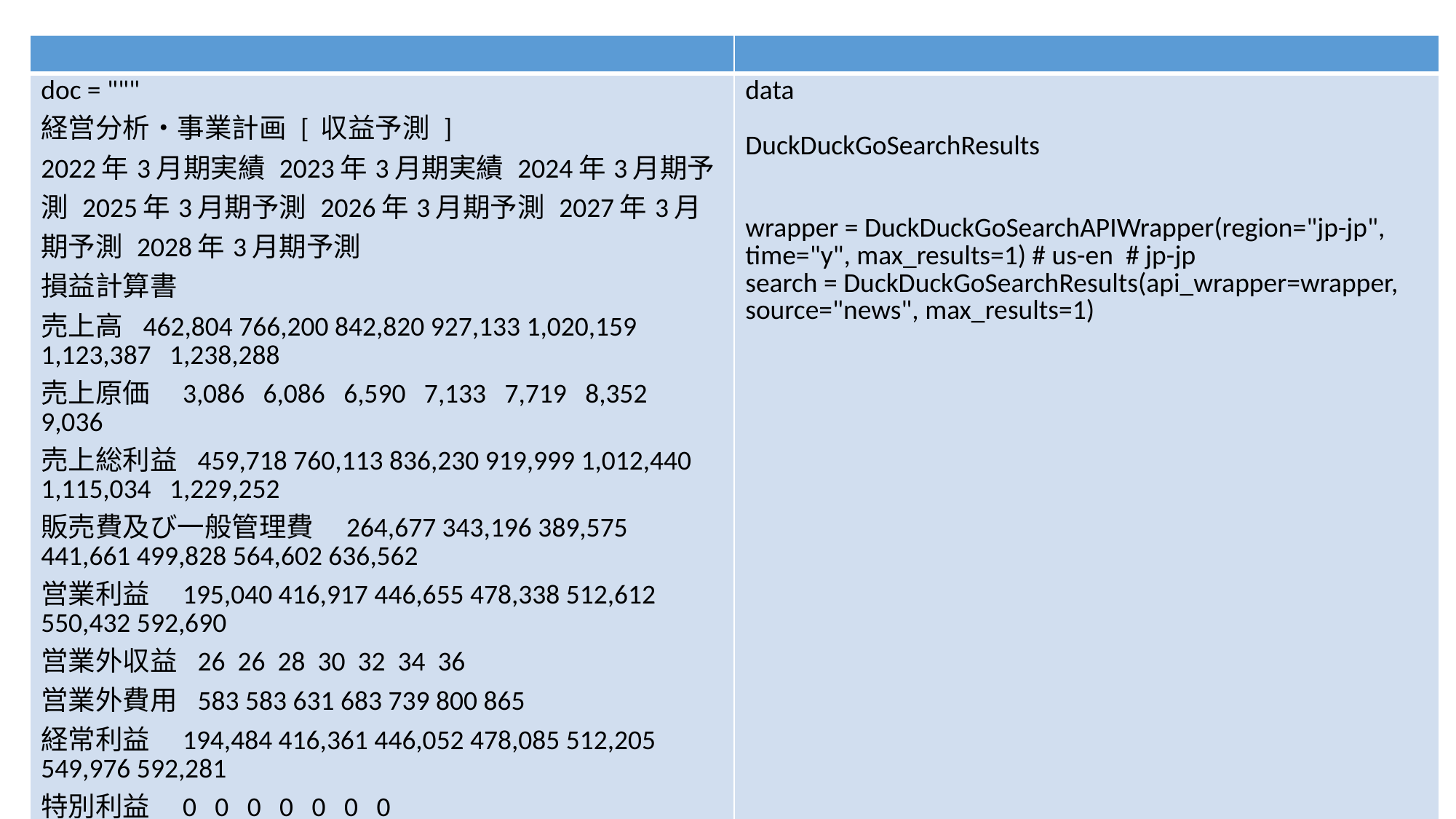

|  |  |
| --- | --- |
| doc = """ 経営分析・事業計画 [ 収益予測 ] 2022年3月期実績 2023年3月期実績 2024年3月期予測 2025年3月期予測 2026年3月期予測 2027年3月期予測 2028年3月期予測 損益計算書 売上高 462,804 766,200 842,820 927,133 1,020,159 1,123,387 1,238,288 売上原価 3,086 6,086 6,590 7,133 7,719 8,352 9,036 売上総利益 459,718 760,113 836,230 919,999 1,012,440 1,115,034 1,229,252 販売費及び一般管理費 264,677 343,196 389,575 441,661 499,828 564,602 636,562 営業利益 195,040 416,917 446,655 478,338 512,612 550,432 592,690 営業外収益 26 26 28 30 32 34 36 営業外費用 583 583 631 683 739 800 865 経常利益 194,484 416,361 446,052 478,085 512,205 549,976 592,281 特別利益 0 0 0 0 0 0 0 特別損失 3,636 0 0 0 0 0 0 税金等調整前当期純利益 190,847 416,361 446,052 478,085 512,205 549,976 592,281 法人税等合計 57,254 124,908 133,816 143,426 153,662 164,593 176,284 当期純利益 133,593 291,453 312,236 334,659 358,543 385,383 416,007 貸借対照表 資産合計 695,027 992,895 1,126,492 1,277,880 1,448,813 1,641,260 1,857,414 流動資産 651,579 930,827 1,064,424 1,215,708 1,386,546 1,578,897 1,794,751 現金及び預金 113,707 162,439 296,055 443,710 612,699 806,868 1,029,286 売上債権 80,126 114,465 126,912 140,593 155,632 172,165 190,382 その他流動資産 457,746 653,923 641,457 631,405 618,215 600,864 594,083 固定資産 43,448 62,068 62,068 62,068 62,068 62,068 62,068 投資その他の資産 43,448 62,068 62,068 62,068 62,068 62,068 62,068 繰延資産 0 0 0 0 0 0 0 負債合計 21,571 30,816 33,898 37,288 41,017 45,119 49,630 流動負債 61,823 88,321 97,153 106,870 117,557 129,313 142,244 その他流動負債 61,823 88,321 97,153 106,870 117,557 129,313 142,244 固定負債 21,509 30,728 33,801 37,188 40,907 44,997 49,483 長期借入金 21,509 30,728 33,801 37,188 40,907 44,997 49,483 純資産合計 673,456 962,079 1,092,594 1,240,592 1,407,796 1,596,141 1,807,784 株主資本 118,647 169,496 381,732 616,401 885,955 1,192,838 1,540,345 資本金 70,000 100,000 100,000 100,000 100,000 100,000 100,000 利益剰余金 48,647 69,496 281,732 516,401 785,955 1,092,838 1,440,345 その他包括利益累計額 1 0 0 0 0 0 0 新株予約権 1 0 0 0 0 0 0 予測の根拠 売上高: 2024年3月期: サステナビリティ・ESG経営への関心の高まりを背景に、顧客企業数は前年比15%増の成長を見込む。それに伴い、売上高も15%増加すると予測。 2025年3月期: 顧客企業数の増加は13%と予測。加えて、既存顧客へのクロスセル、アップセル施策が奏功し、顧客一人当たりの売上も増加するため、売上高は10%増加すると予測。 2026年3月期: 顧客企業数の増加は8%と予測。既存顧客へのサービス浸透により、売上高は9%増加すると予測。 2027年3月期: 顧客企業数の増加は7%と予測。サービスの安定的な利用と、新規サービスの導入により、売上高は8%増加すると予測。 2028年3月期: 顧客企業数の増加は7%と予測。市場の成熟に伴い、売上高の成長は鈍化傾向となるが、7%の増加を見込む。 売上原価: 売上高の増加に伴い、比例的に増加すると予測。 販売費及び一般管理費: 2024年3月期: 営業体制強化のための人材採用、広告宣伝費の増加により、売上高に対して増加傾向となる。売上高比で6ポイント増加すると予測。 2025年3月期: 引き続き、人材採用、広告宣伝費への投資は継続するものの、売上高の増加に伴い、売上高比は2ポイント増加に抑えられると予測。 2026年3月期: 売上高の増加に伴い、売上高比は横ばいとなると予測。 2027年3月期: 業務効率化、コスト削減施策により、売上高比は減少に転じると予測。 2028年3月期: 引き続き、業務効率化、コスト削減施策を推進し、売上高比は減少傾向を維持すると予測。 営業外収益: 預金利息による収益増加を見込む。 営業外費用: 為替変動による影響を除き、ほぼ横ばいとなると予測。 特別利益・特別損失: 特に大きな要因がないため、計上しない。 法人税等合計: 税金等調整前当期純利益の30.62%を計上。 留意点: 上記の予測は、現時点で入手可能な情報に基づくものであり、実際の業績は、今後の経済状況、市場動向、競争環境等の変化により、大きく異なる可能性があります。 特に、競合他社の動向、法規制の変更、社会情勢の変化などが、業績に大きな影響を与える可能性があります。 """ | data DuckDuckGoSearchResults wrapper = DuckDuckGoSearchAPIWrapper(region="jp-jp", time="y", max\_results=1) # us-en # jp-jp search = DuckDuckGoSearchResults(api\_wrapper=wrapper, source="news", max\_results=1) |